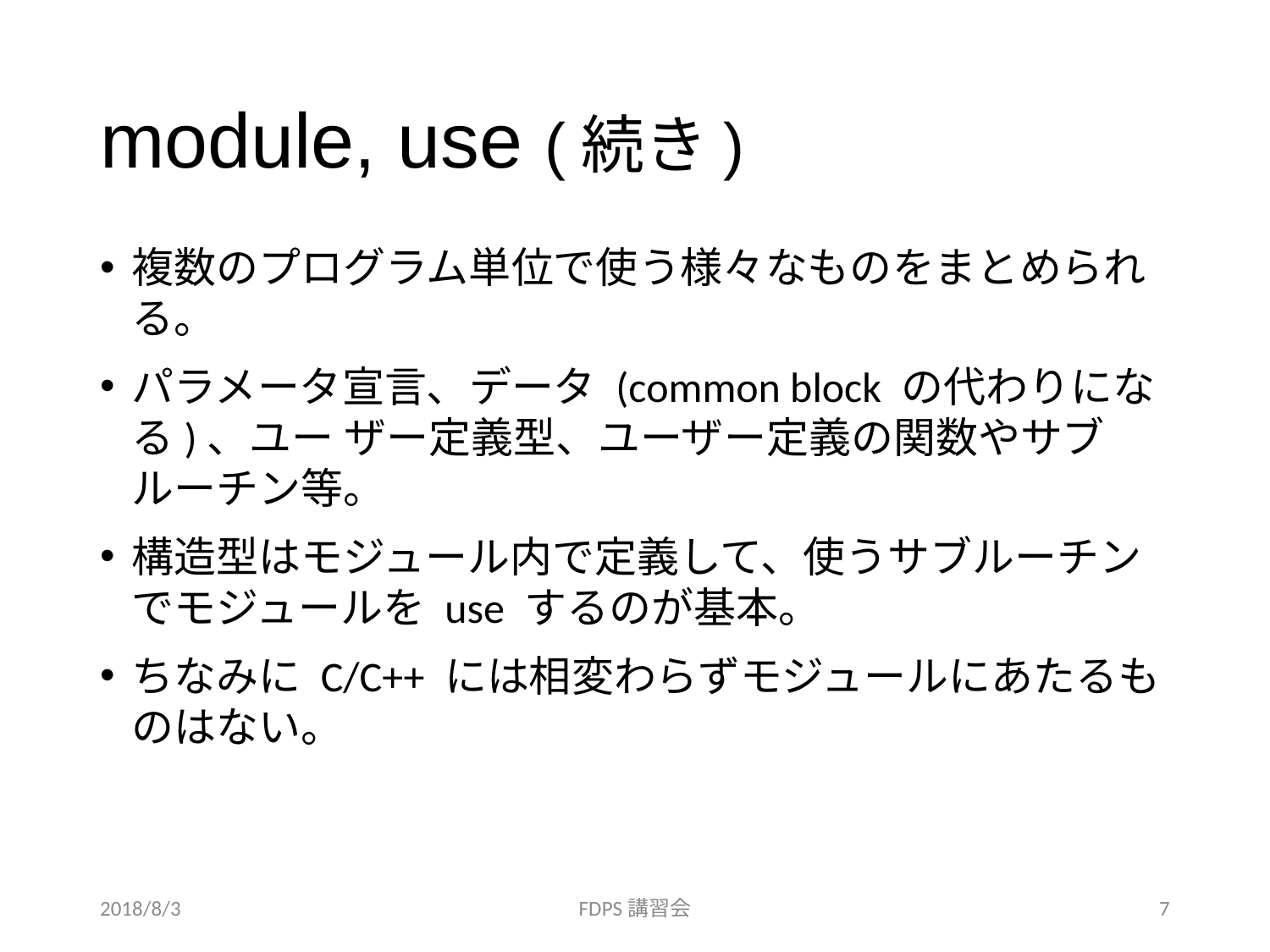

# module, use (続き)
複数のプログラム単位で使う様々なものをまとめられる。
パラメータ宣言、データ (common block の代わりになる)、ユー ザー定義型、ユーザー定義の関数やサブルーチン等。
構造型はモジュール内で定義して、使うサブルーチンでモジュールを use するのが基本。
ちなみに C/C++ には相変わらずモジュールにあたるものはない。

2018/8/3
FDPS講習会
7